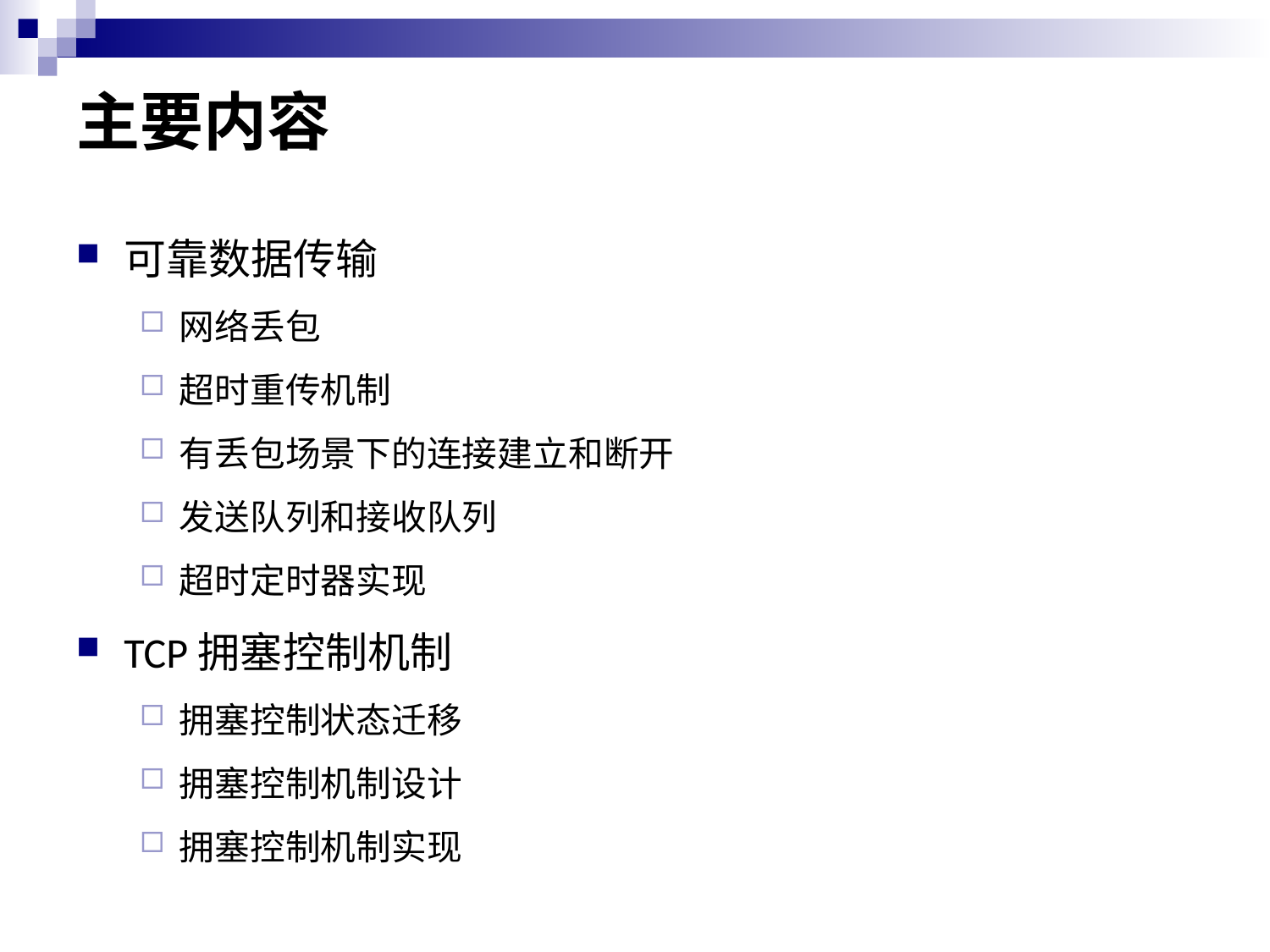

# 主要内容
可靠数据传输
网络丢包
超时重传机制
有丢包场景下的连接建立和断开
发送队列和接收队列
超时定时器实现
TCP拥塞控制机制
拥塞控制状态迁移
拥塞控制机制设计
拥塞控制机制实现
2